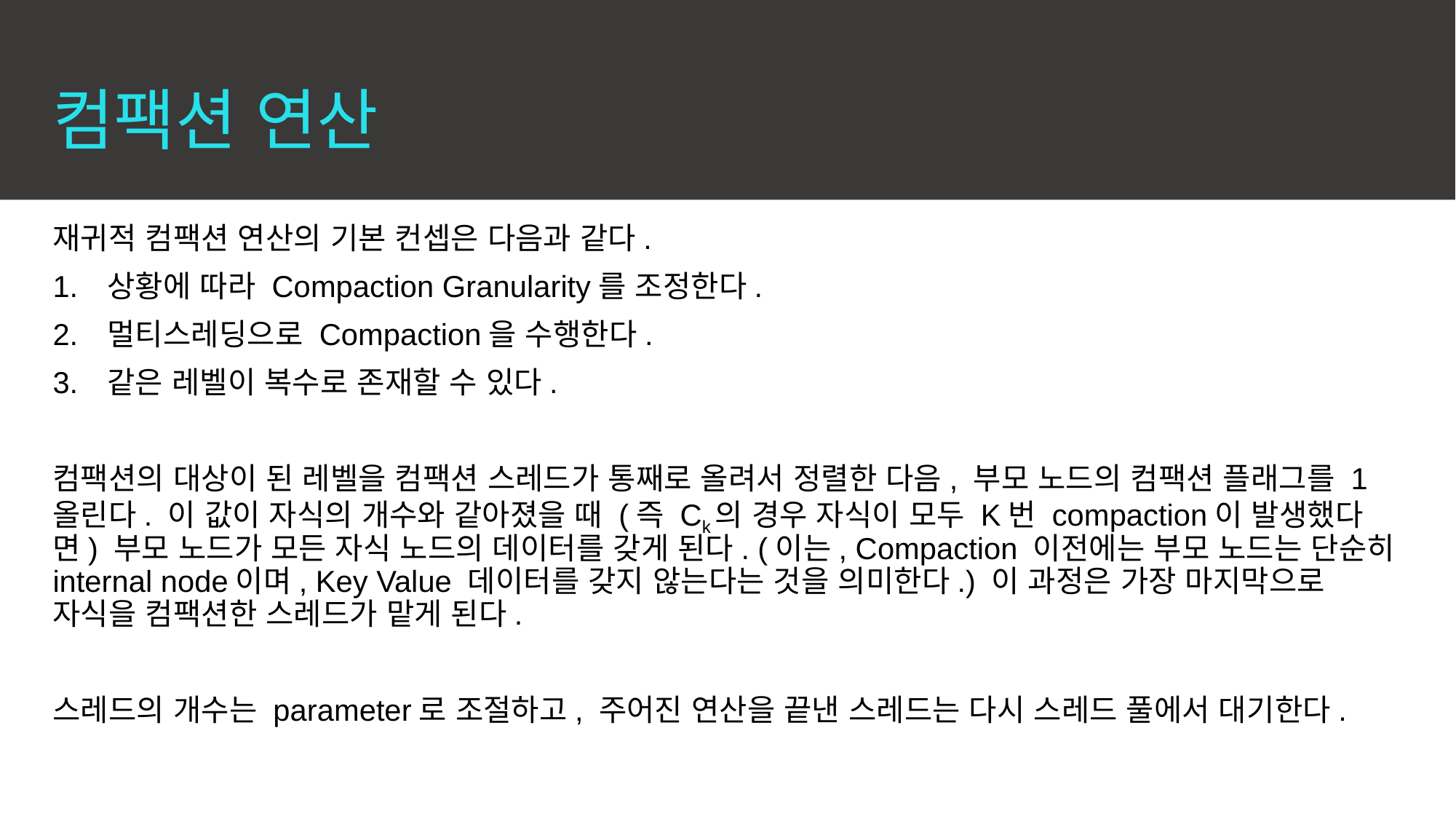

# 컴팩션 연산
재귀적 컴팩션 연산의 기본 컨셉은 다음과 같다.
상황에 따라 Compaction Granularity를 조정한다.
멀티스레딩으로 Compaction을 수행한다.
같은 레벨이 복수로 존재할 수 있다.

컴팩션의 대상이 된 레벨을 컴팩션 스레드가 통째로 올려서 정렬한 다음, 부모 노드의 컴팩션 플래그를 1 올린다. 이 값이 자식의 개수와 같아졌을 때 (즉 Ck의 경우 자식이 모두 K번 compaction이 발생했다면) 부모 노드가 모든 자식 노드의 데이터를 갖게 된다. (이는, Compaction 이전에는 부모 노드는 단순히 internal node이며, Key Value 데이터를 갖지 않는다는 것을 의미한다.) 이 과정은 가장 마지막으로 자식을 컴팩션한 스레드가 맡게 된다.

스레드의 개수는 parameter로 조절하고, 주어진 연산을 끝낸 스레드는 다시 스레드 풀에서 대기한다.